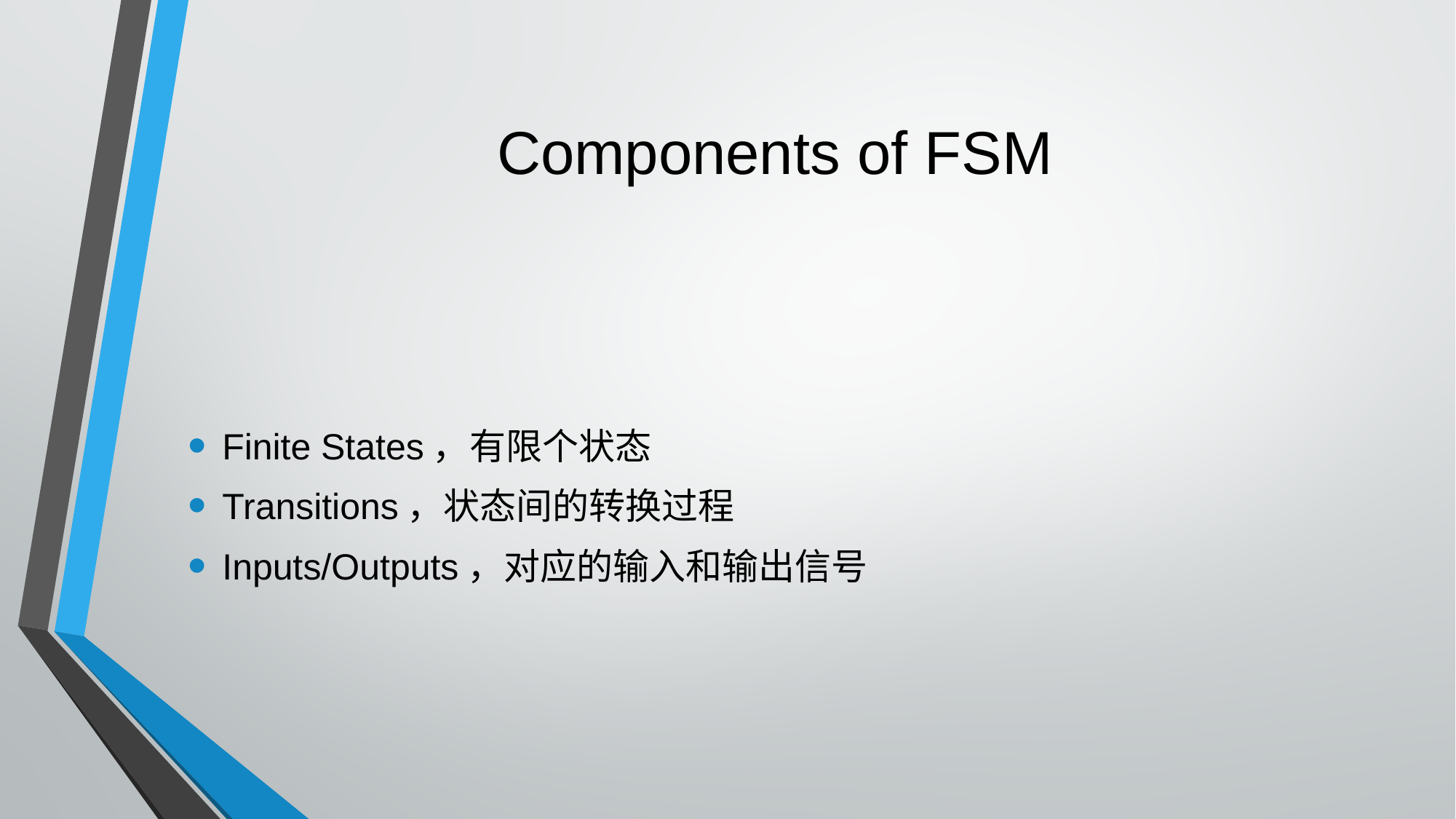

# Components of FSM
Finite States，有限个状态
Transitions，状态间的转换过程
Inputs/Outputs，对应的输入和输出信号